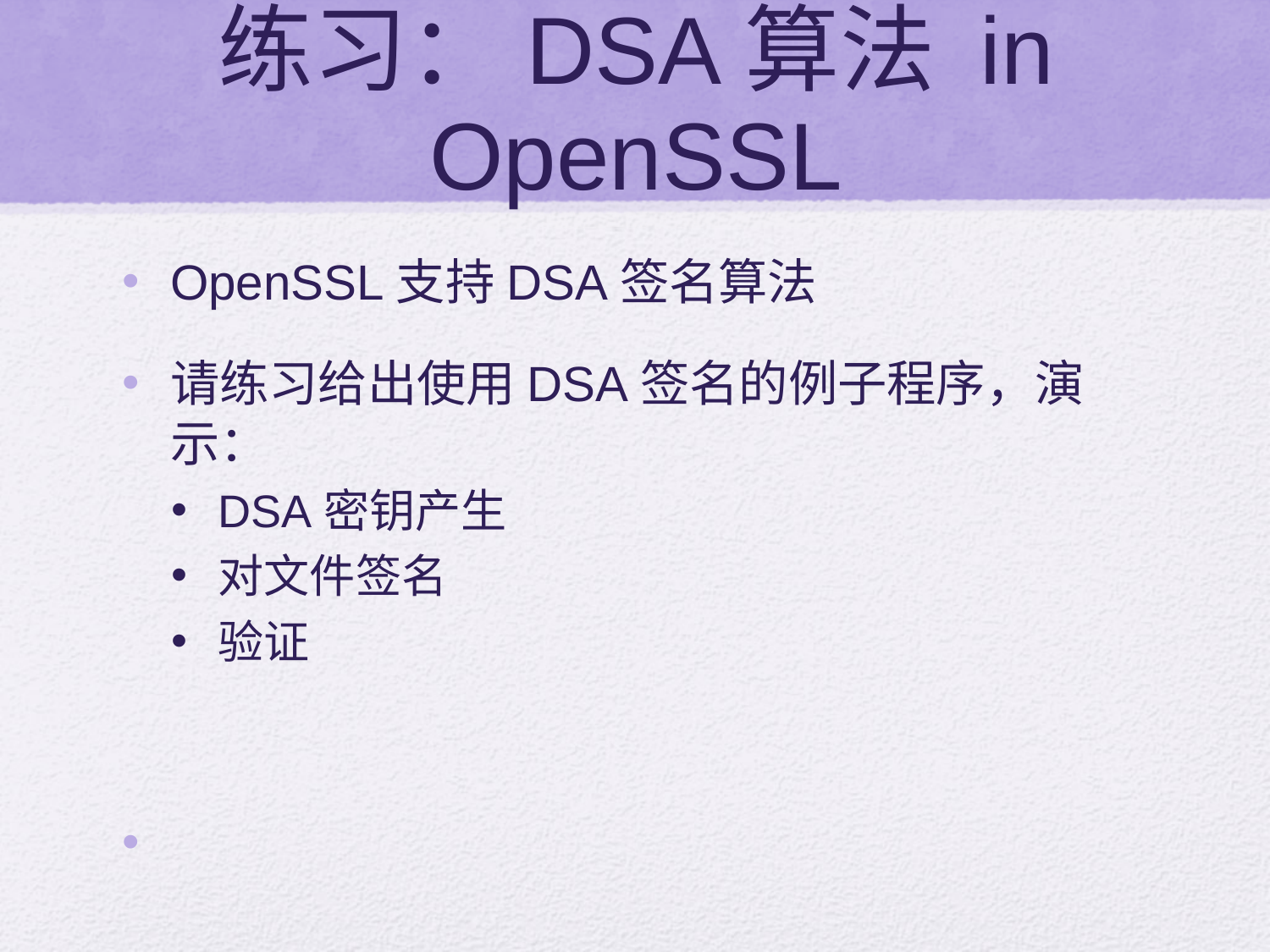

# 练习：DSA算法 in OpenSSL
OpenSSL支持DSA签名算法
请练习给出使用DSA签名的例子程序，演示：
DSA密钥产生
对文件签名
验证